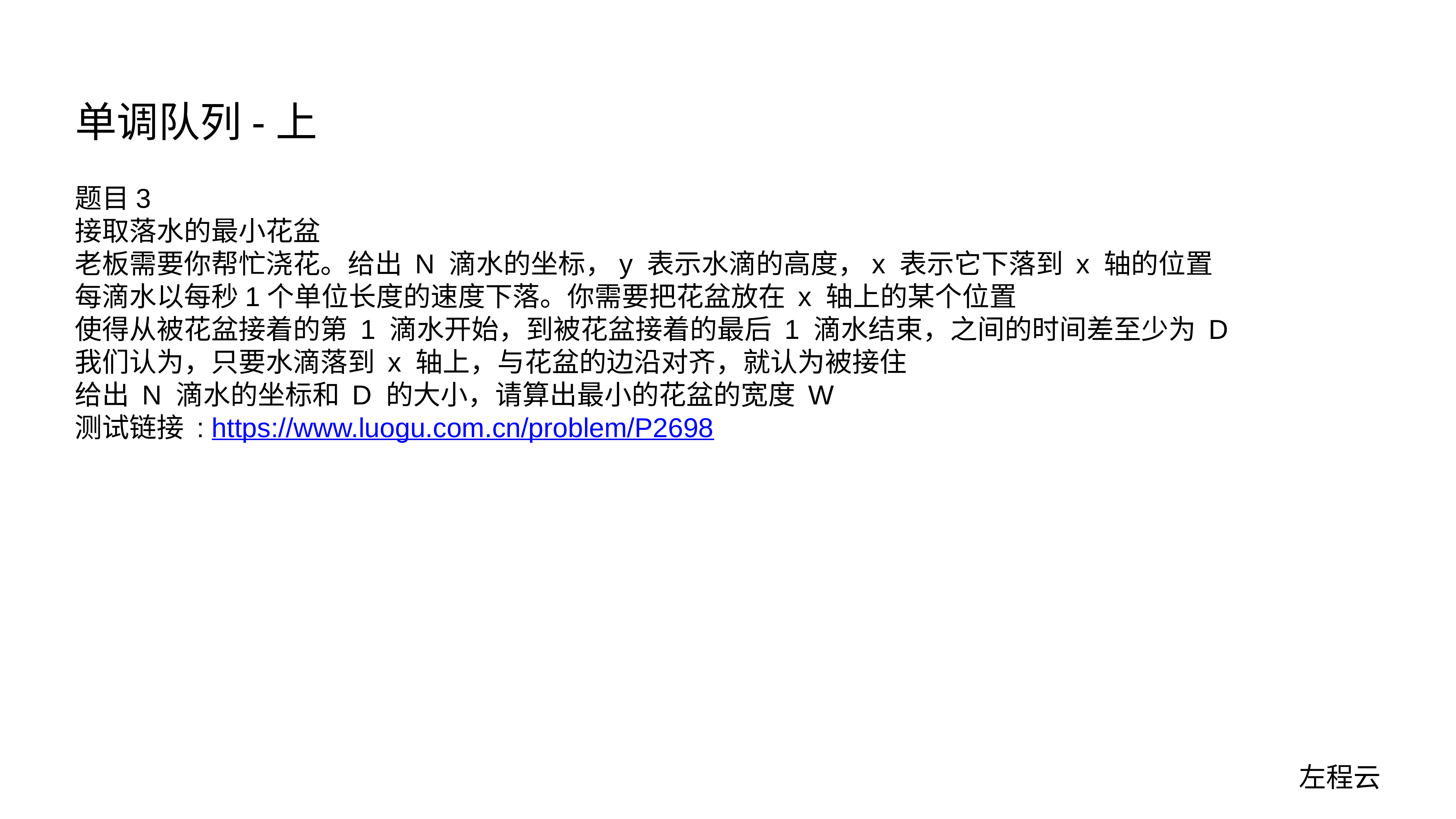

# 单调队列-上
题目3
接取落水的最小花盆
老板需要你帮忙浇花。给出 N 滴水的坐标，y 表示水滴的高度，x 表示它下落到 x 轴的位置
每滴水以每秒1个单位长度的速度下落。你需要把花盆放在 x 轴上的某个位置
使得从被花盆接着的第 1 滴水开始，到被花盆接着的最后 1 滴水结束，之间的时间差至少为 D
我们认为，只要水滴落到 x 轴上，与花盆的边沿对齐，就认为被接住
给出 N 滴水的坐标和 D 的大小，请算出最小的花盆的宽度 W
测试链接 : https://www.luogu.com.cn/problem/P2698
左程云